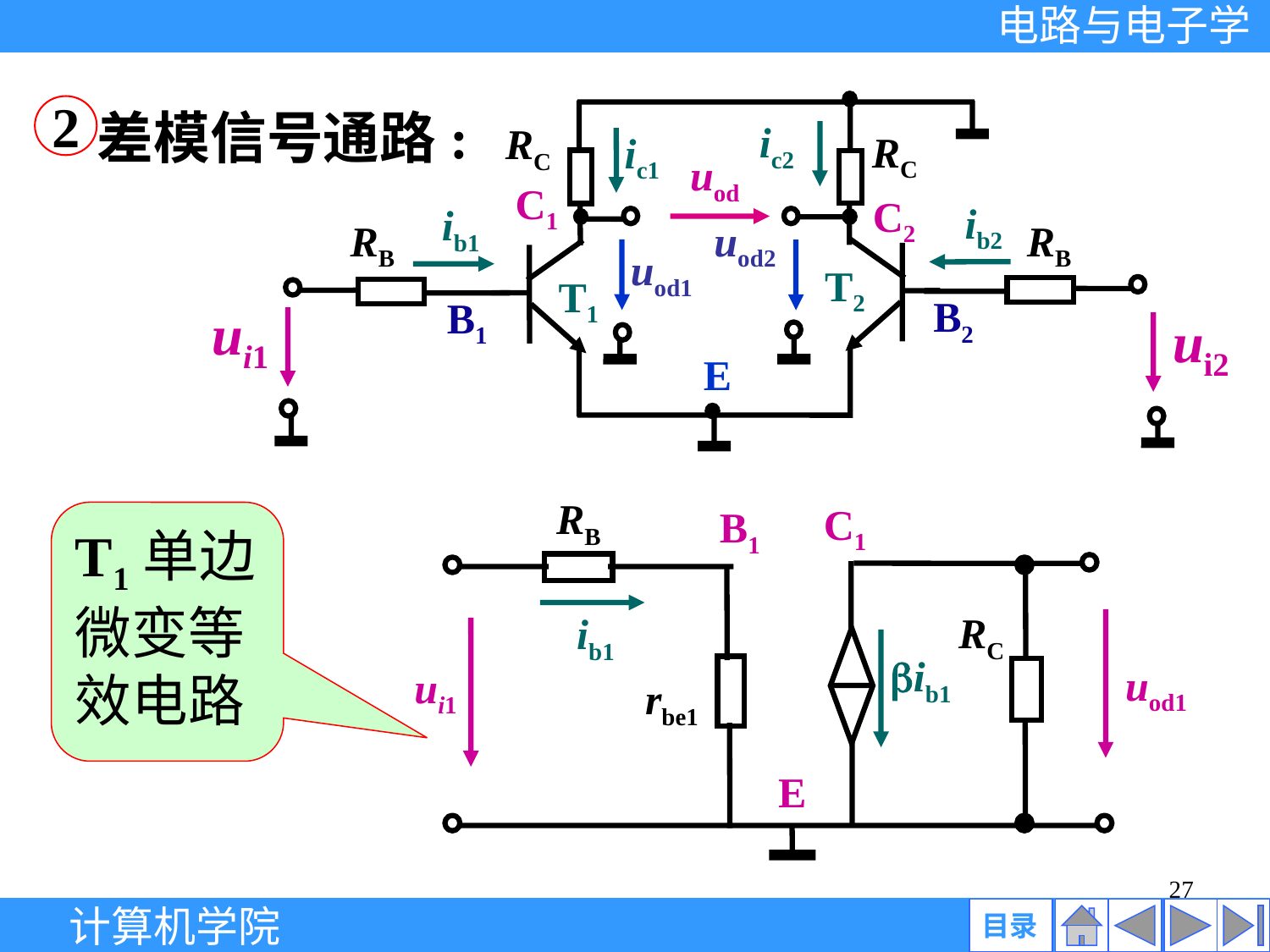

ic2

RC
RC
ic1

 uod

C1
C2
ib2
ib1
  uod2

RB

RB

 uod1

T2

T1

B2

B1

 ui1
 ui2

E

差模信号通路:
2
RB
C1
B1

RC
ib1

βib1
uod1
ui1
rbe1

E

T1单边微变等效电路